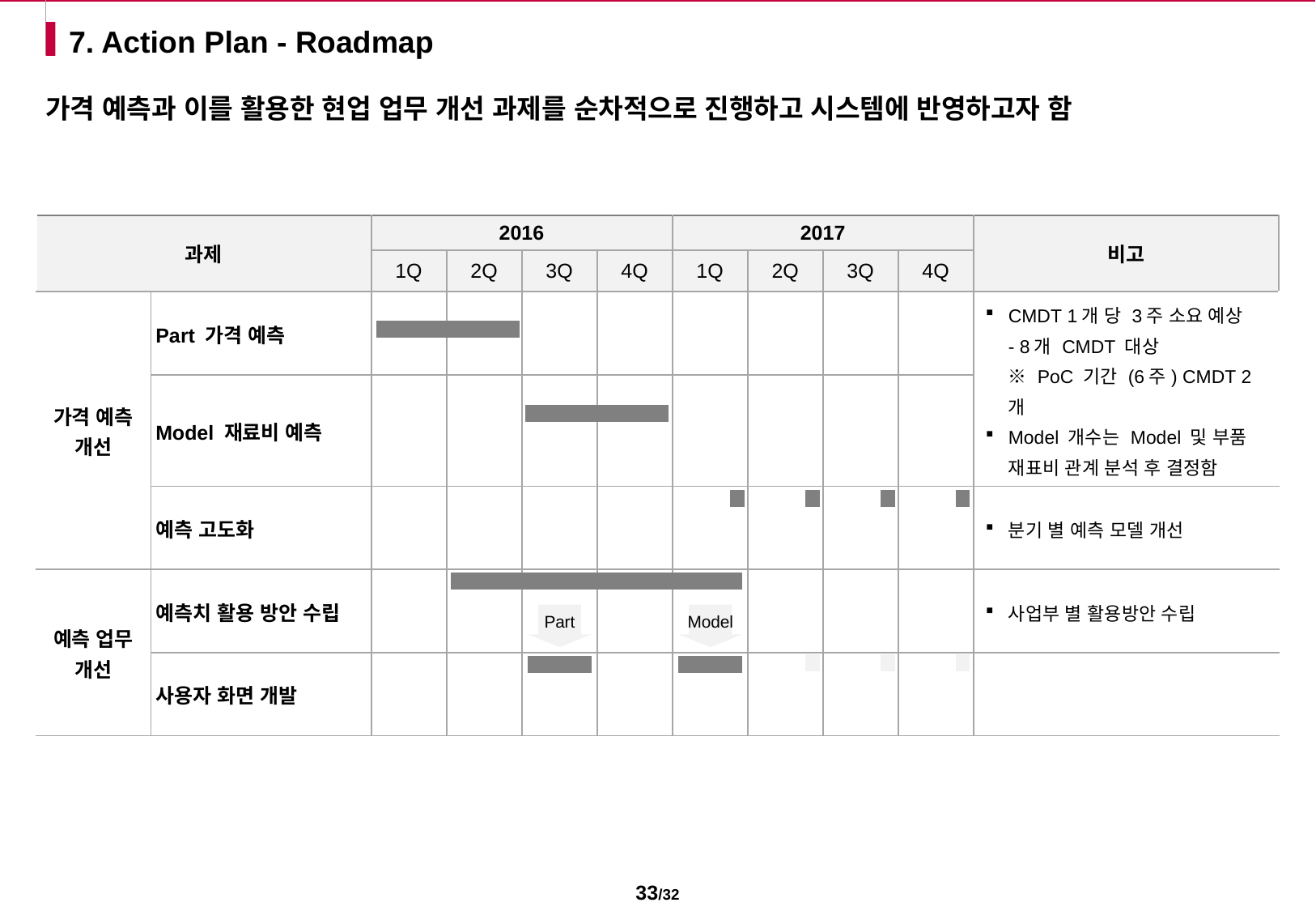

# 7. Action Plan - Roadmap
가격 예측과 이를 활용한 현업 업무 개선 과제를 순차적으로 진행하고 시스템에 반영하고자 함
| 과제 |  | 2016 |  |  |  | 2017 |  |  |  | 비고 |
| --- | --- | --- | --- | --- | --- | --- | --- | --- | --- | --- |
|  |  | 1Q | 2Q | 3Q | 4Q | 1Q | 2Q | 3Q | 4Q |  |
| 가격 예측 개선 | Part 가격 예측 |  |  |  |  |  |  |  |  | CMDT 1개 당 3주 소요 예상 - 8개 CMDT 대상 ※ PoC 기간 (6주) CMDT 2개 Model 개수는 Model 및 부품 재표비 관계 분석 후 결정함 |
|  | Model 재료비 예측 |  |  |  |  |  |  |  |  |  |
|  | 예측 고도화 |  |  |  |  |  |  |  |  | 분기 별 예측 모델 개선 |
| 예측 업무 개선 | 예측치 활용 방안 수립 |  |  |  |  |  |  |  |  | 사업부 별 활용방안 수립 |
|  | 사용자 화면 개발 |  |  |  |  |  |  |  |  |  |
Part
Model